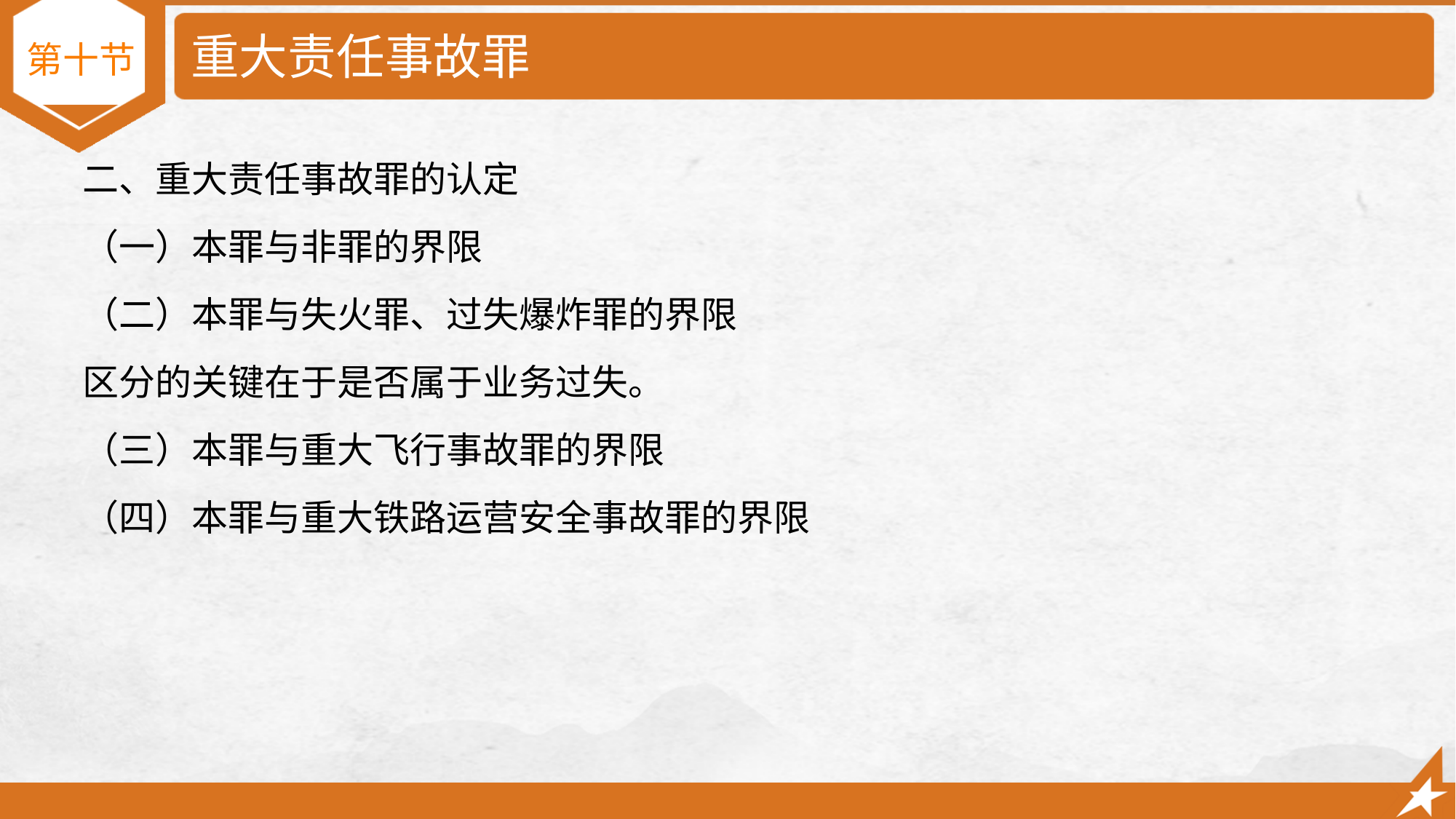

# 重大责任事故罪
第十节
二、重大责任事故罪的认定
（一）本罪与非罪的界限
（二）本罪与失火罪、过失爆炸罪的界限
区分的关键在于是否属于业务过失。
（三）本罪与重大飞行事故罪的界限
（四）本罪与重大铁路运营安全事故罪的界限